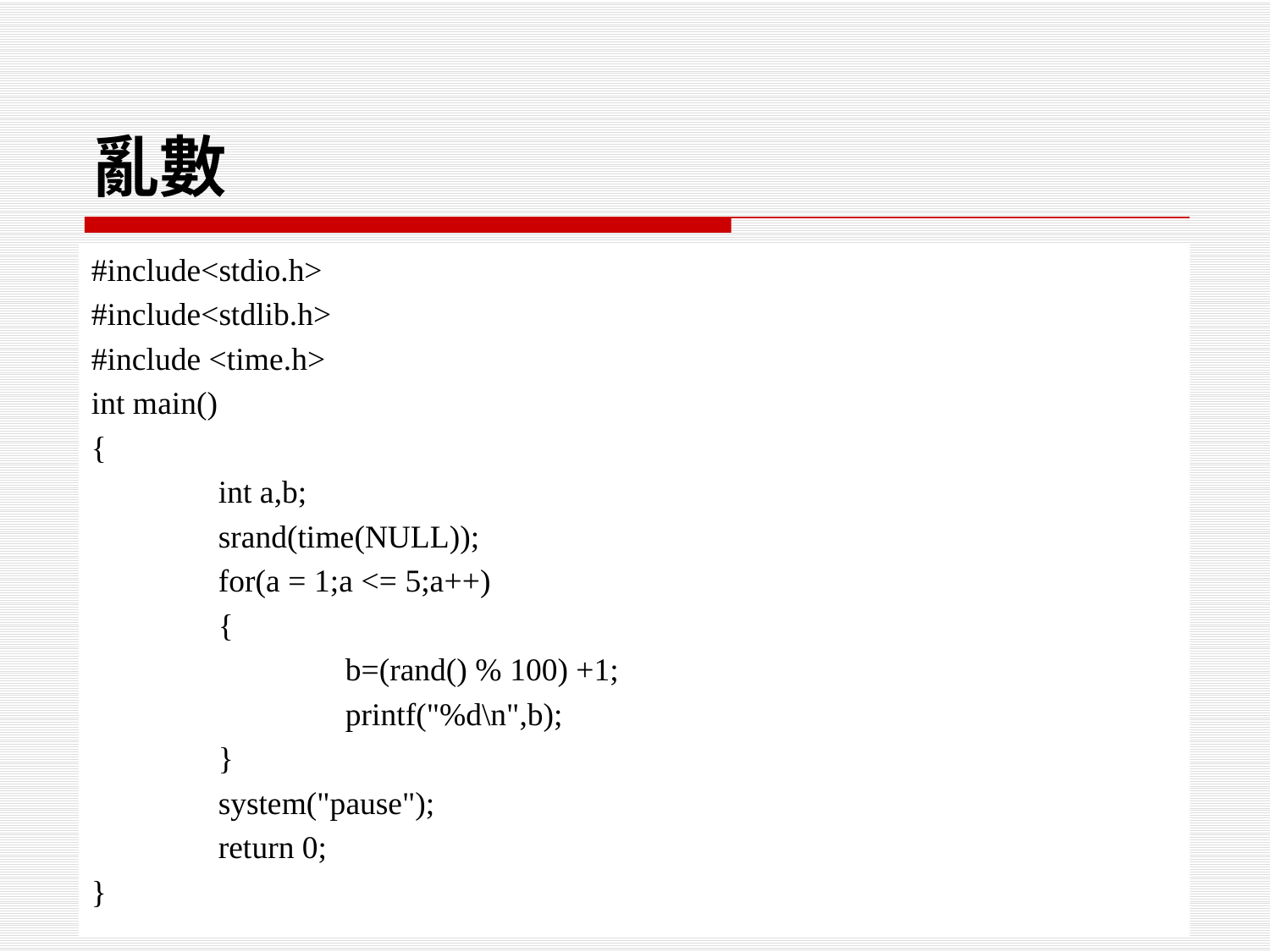

# 亂數
#include<stdio.h>
#include<stdlib.h>
#include <time.h>
int main()
{
	int a,b;
	srand(time(NULL));
	for(a = 1;a <= 5;a++)
	{
		b=(rand() % 100) +1;
		printf("%d\n",b);
	}
	system("pause");
	return 0;
}